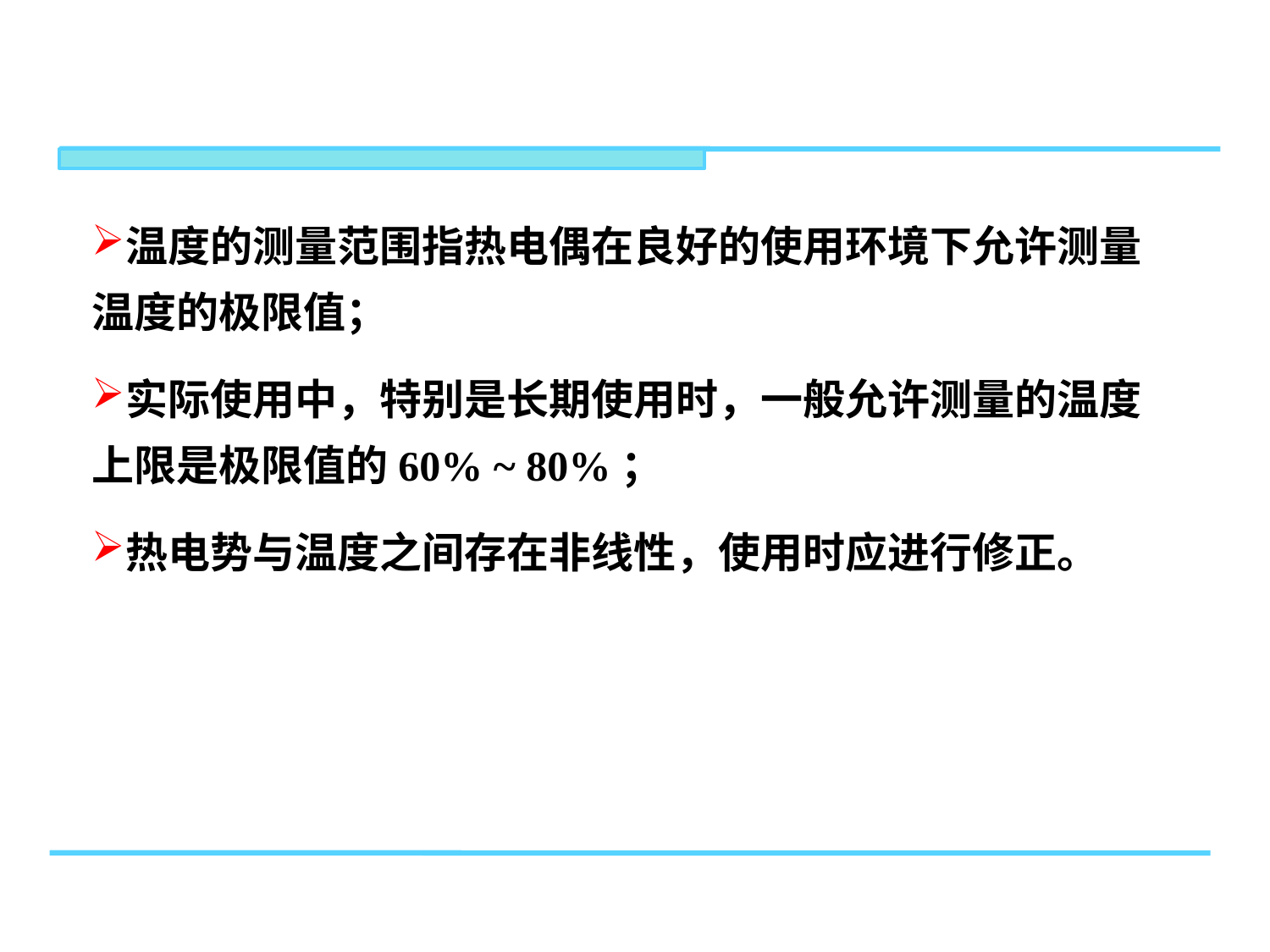

温度的测量范围指热电偶在良好的使用环境下允许测量温度的极限值；
实际使用中，特别是长期使用时，一般允许测量的温度上限是极限值的60% ~ 80%；
热电势与温度之间存在非线性，使用时应进行修正。